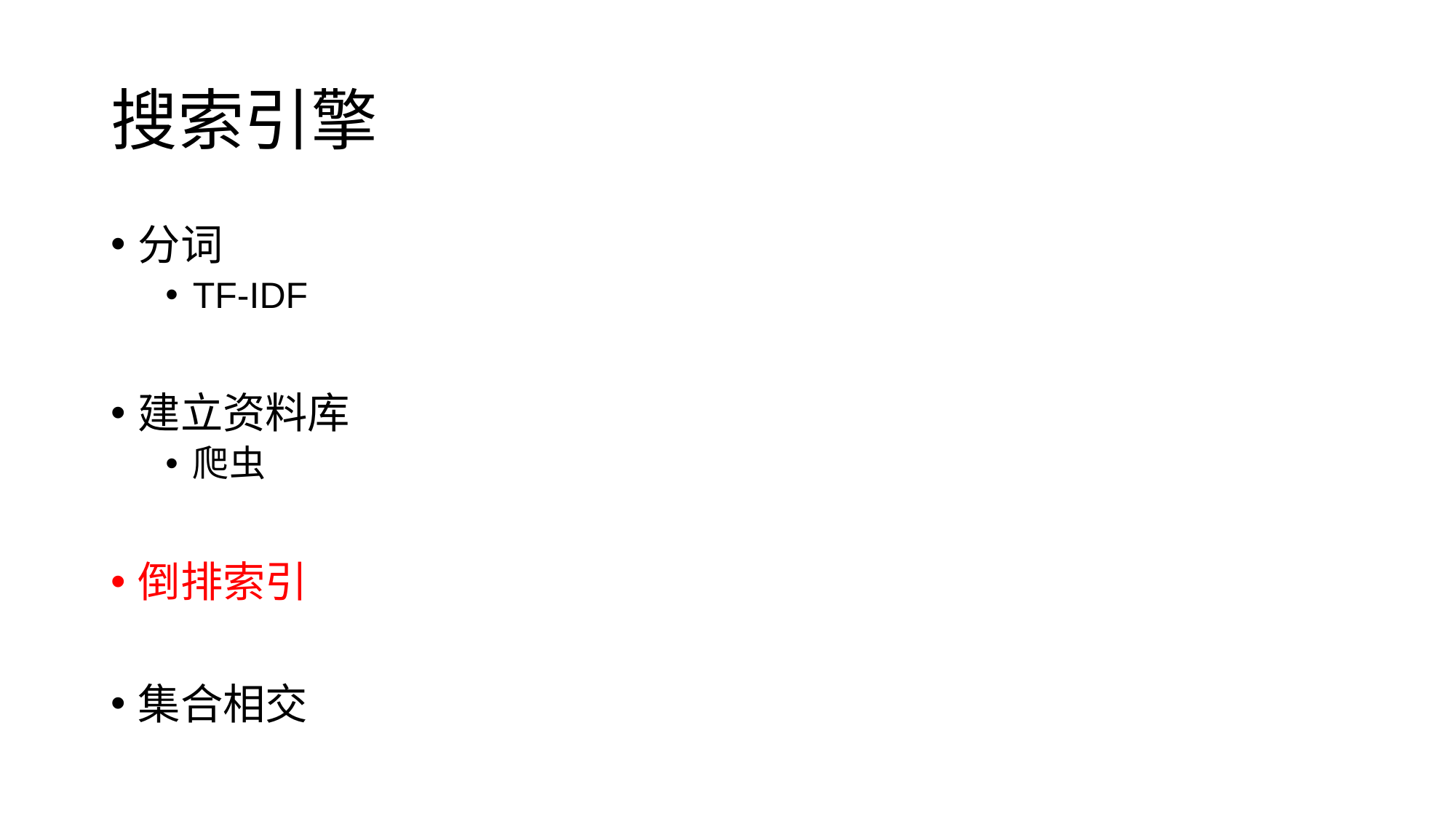

# 搜索引擎
分词
TF-IDF

建立资料库
爬虫

倒排索引

集合相交